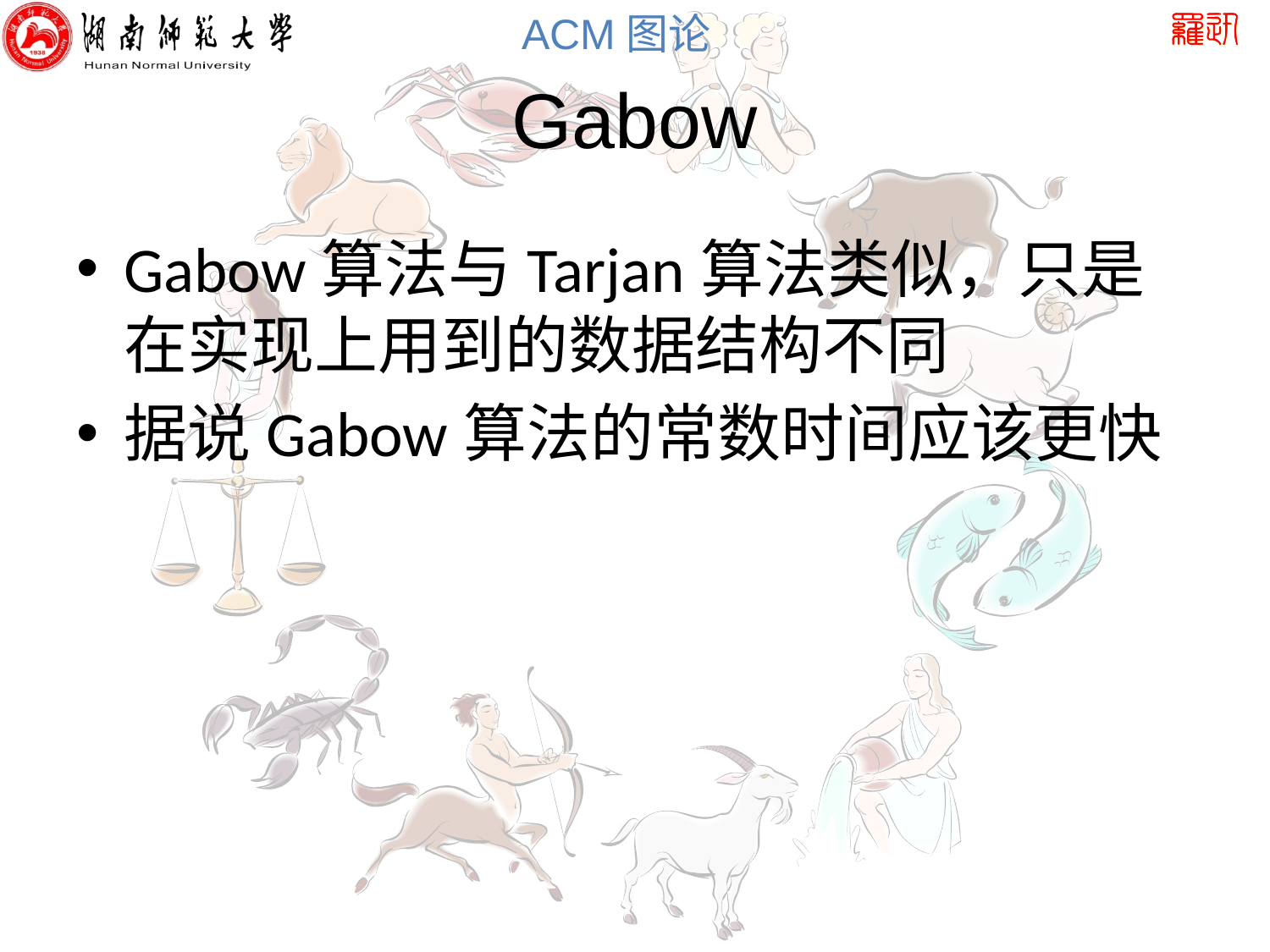

# Gabow
Gabow算法与Tarjan算法类似，只是在实现上用到的数据结构不同
据说Gabow算法的常数时间应该更快